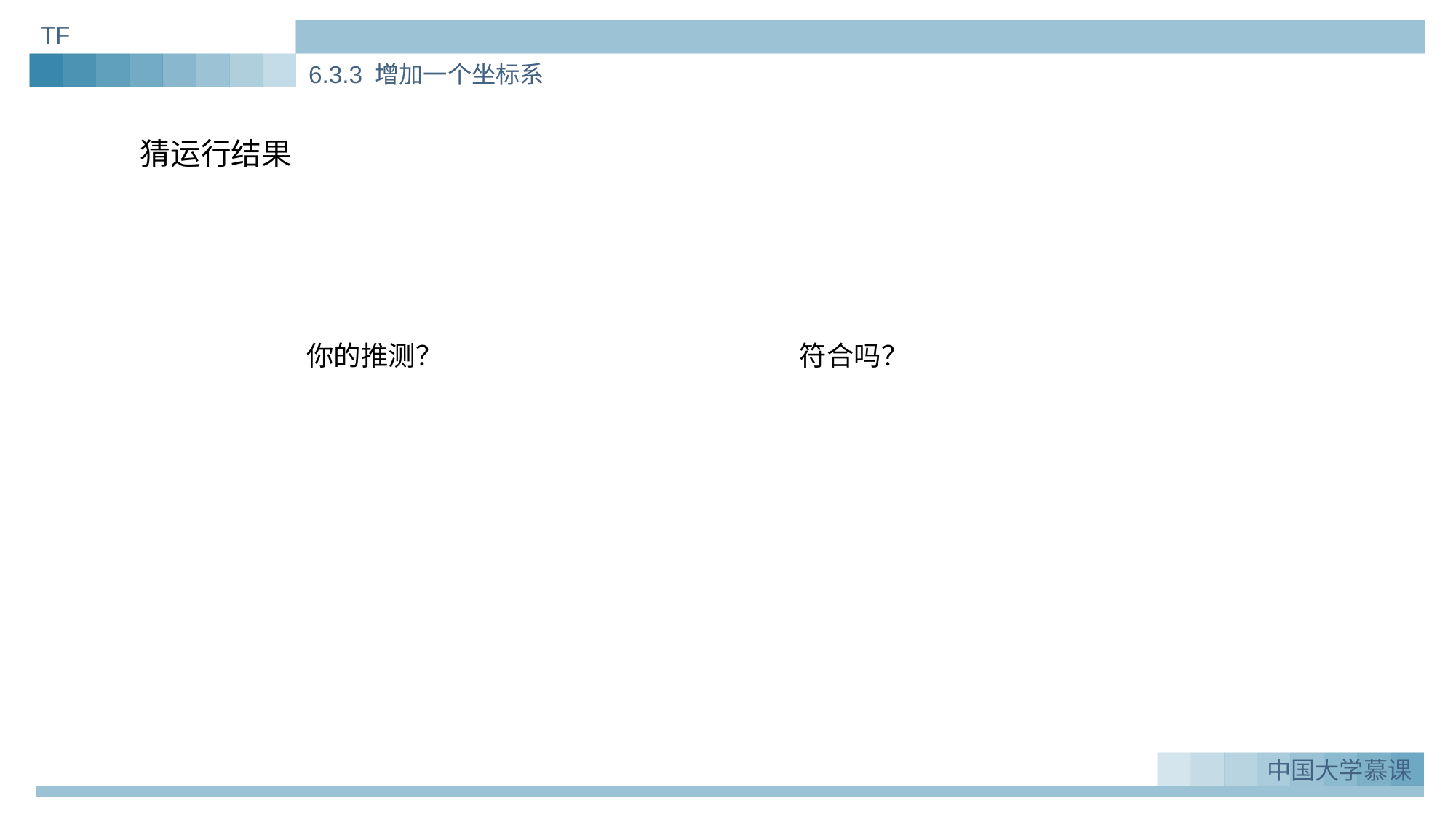

TF

6.3.3 增加一个坐标系
猜运行结果
你的推测？
符合吗？
中国大学慕课